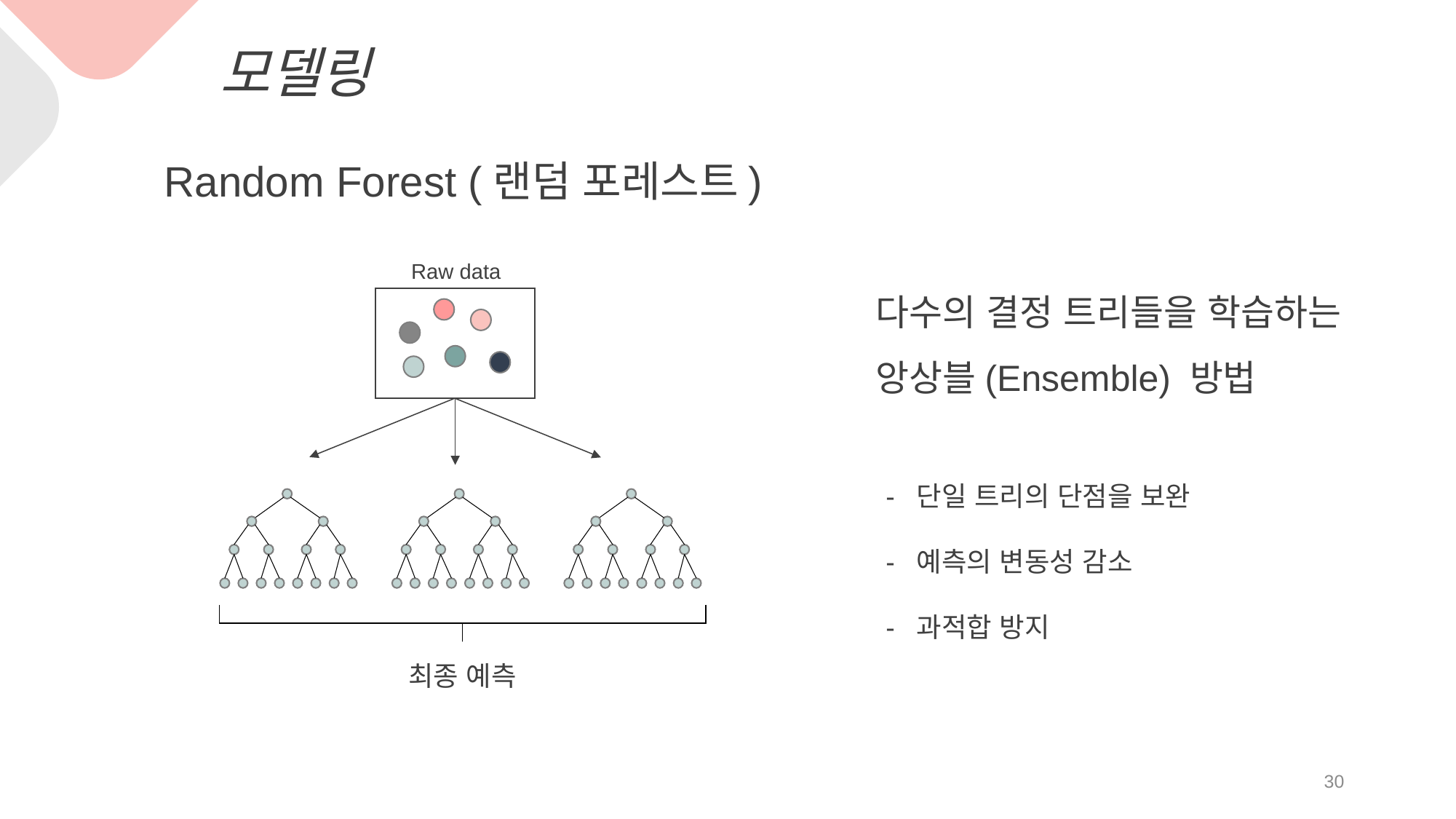

모델링
Random Forest (랜덤 포레스트)
Raw data

최종 예측
다수의 결정 트리들을 학습하는 앙상블(Ensemble) 방법
-  단일 트리의 단점을 보완
-  예측의 변동성 감소
-  과적합 방지
30